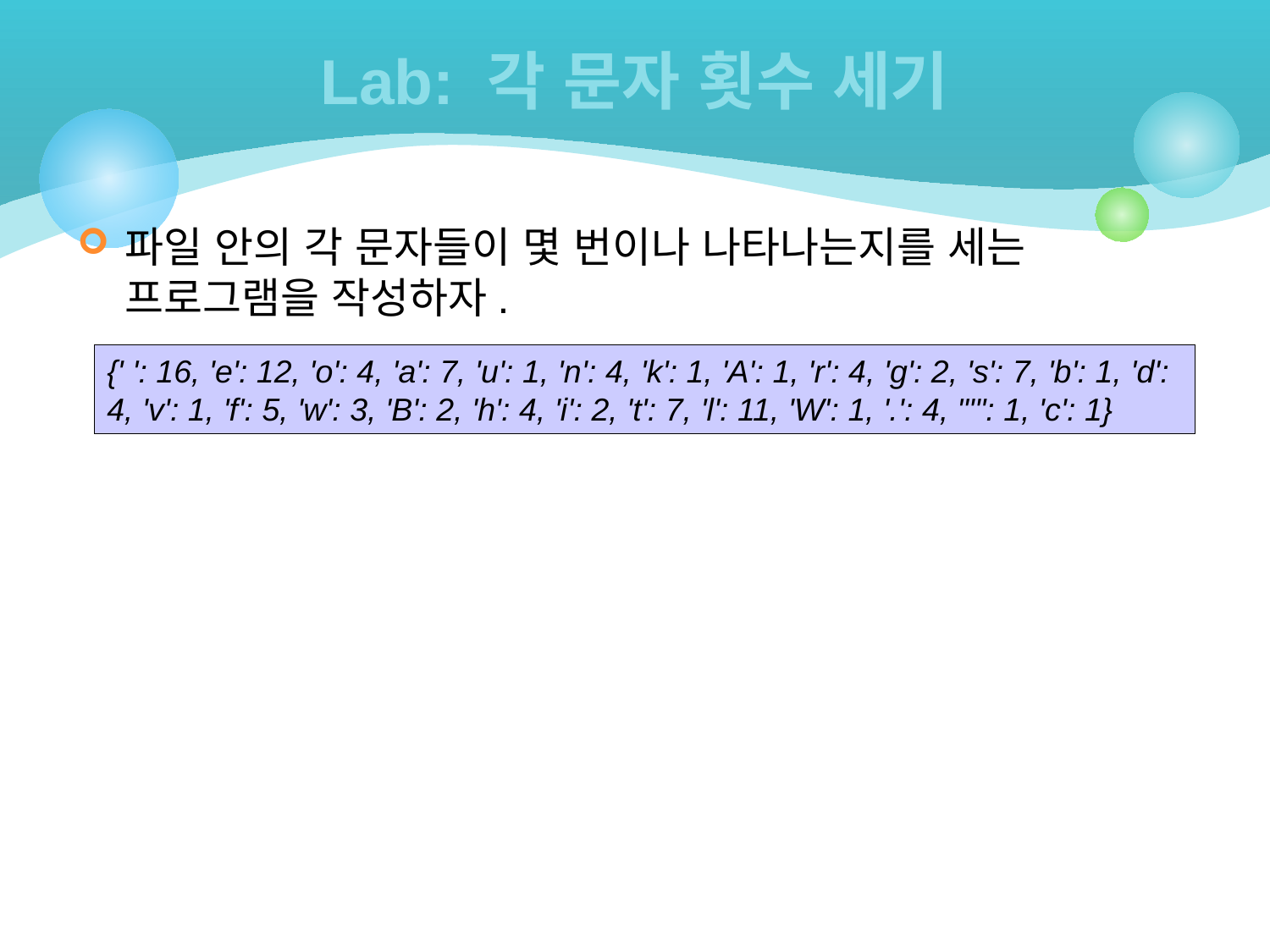

# Lab: 각 문자 횟수 세기
파일 안의 각 문자들이 몇 번이나 나타나는지를 세는 프로그램을 작성하자.
{' ': 16, 'e': 12, 'o': 4, 'a': 7, 'u': 1, 'n': 4, 'k': 1, 'A': 1, 'r': 4, 'g': 2, 's': 7, 'b': 1, 'd': 4, 'v': 1, 'f': 5, 'w': 3, 'B': 2, 'h': 4, 'i': 2, 't': 7, 'l': 11, 'W': 1, '.': 4, "'": 1, 'c': 1}